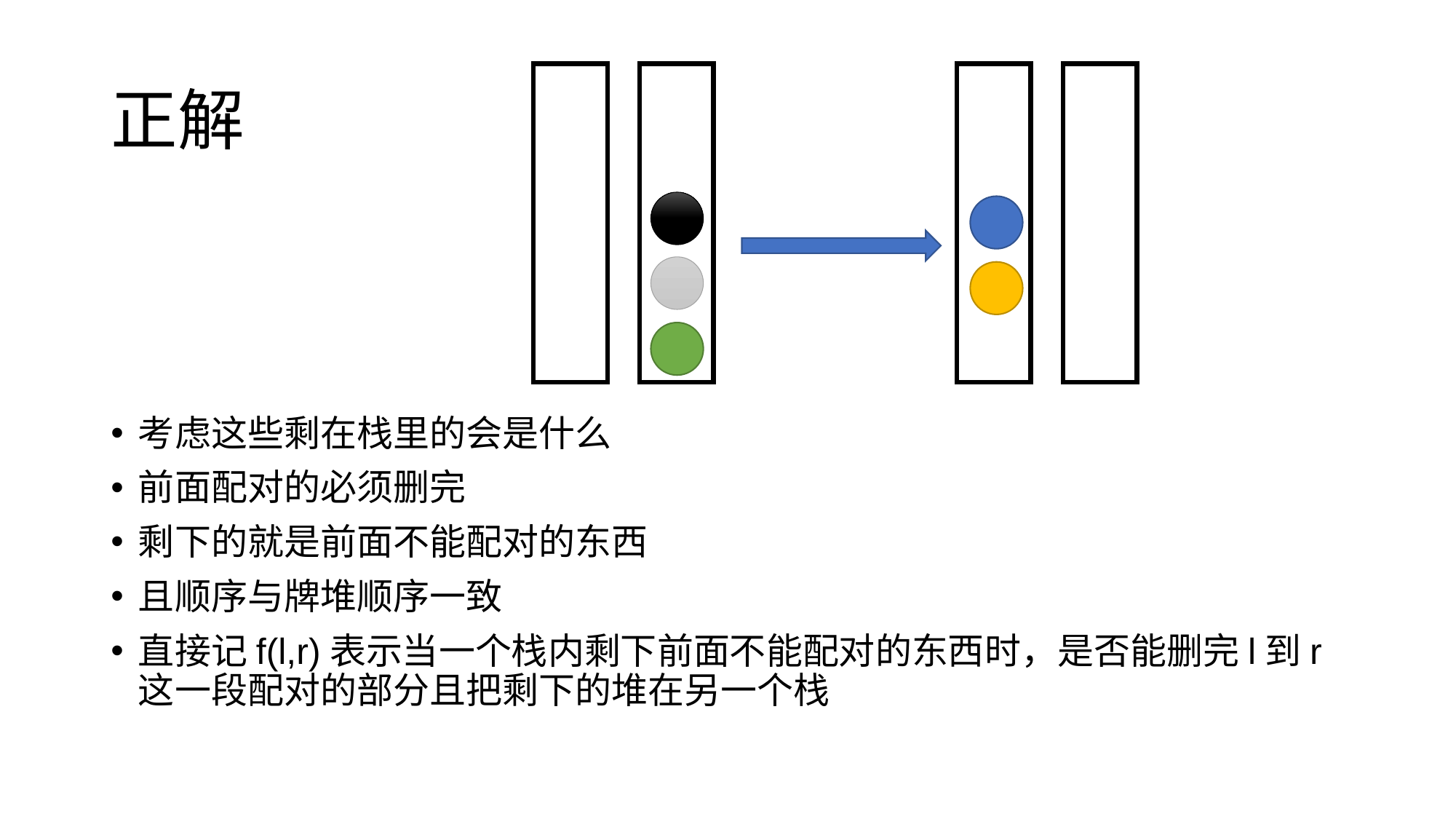

# 正解

考虑这些剩在栈里的会是什么
前面配对的必须删完
剩下的就是前面不能配对的东西
且顺序与牌堆顺序一致
直接记f(l,r)表示当一个栈内剩下前面不能配对的东西时，是否能删完l到r这一段配对的部分且把剩下的堆在另一个栈